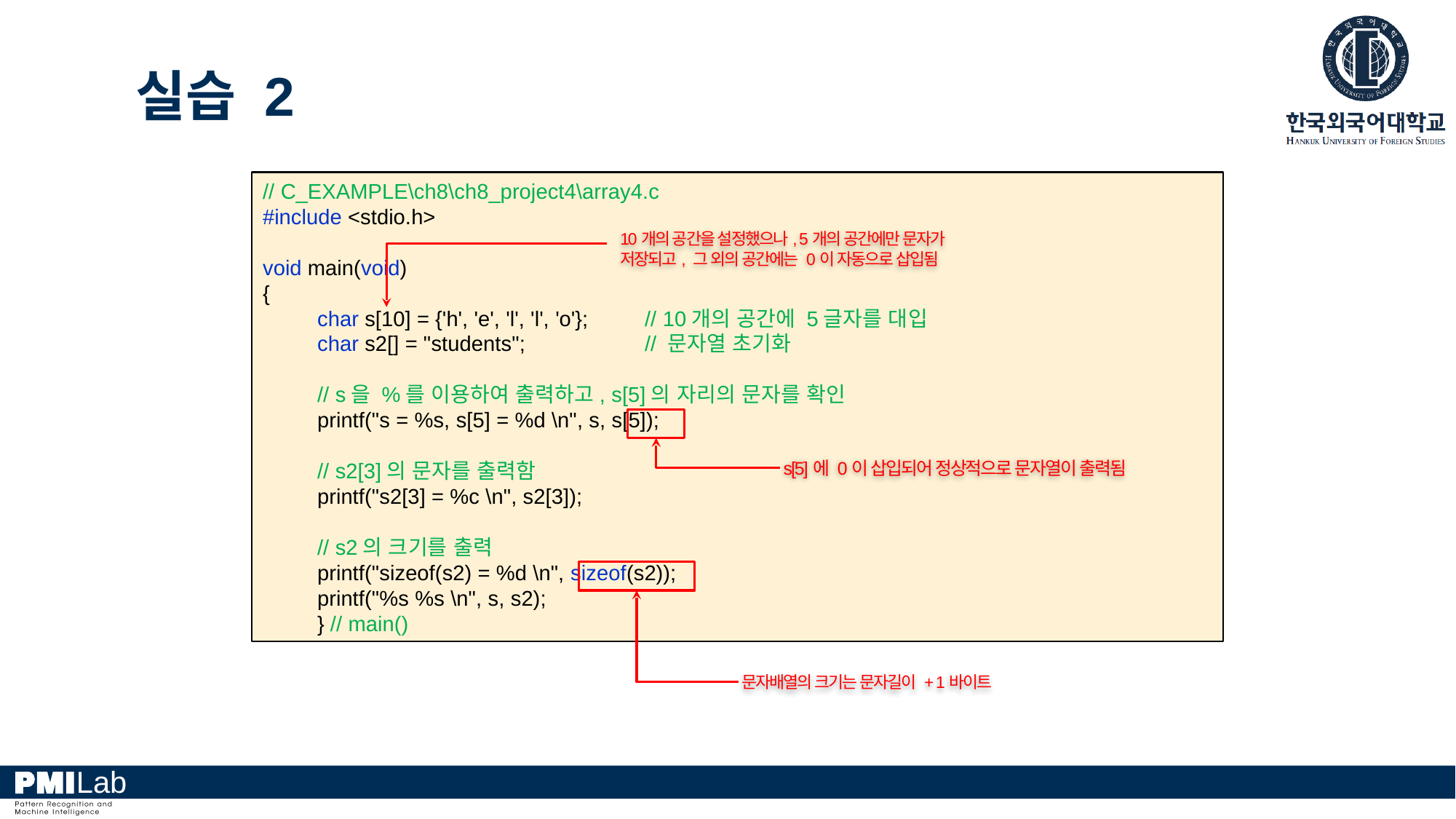

# 실습 2
// C_EXAMPLE\ch8\ch8_project4\array4.c
#include <stdio.h>

void main(void)
{
char s[10] = {'h', 'e', 'l', 'l', 'o'}; 	// 10개의 공간에 5글자를 대입
char s2[] = "students"; 		// 문자열 초기화

// s을 %를 이용하여 출력하고, s[5]의 자리의 문자를 확인
printf("s = %s, s[5] = %d \n", s, s[5]);

// s2[3]의 문자를 출력함
printf("s2[3] = %c \n", s2[3]);

// s2의 크기를 출력
printf("sizeof(s2) = %d \n", sizeof(s2));
printf("%s %s \n", s, s2);
} // main()
10개의 공간을 설정했으나, 5개의 공간에만 문자가 저장되고, 그 외의 공간에는 0이 자동으로 삽입됨

s[5]에 0이 삽입되어 정상적으로 문자열이 출력됨

문자배열의 크기는 문자길이 + 1바이트